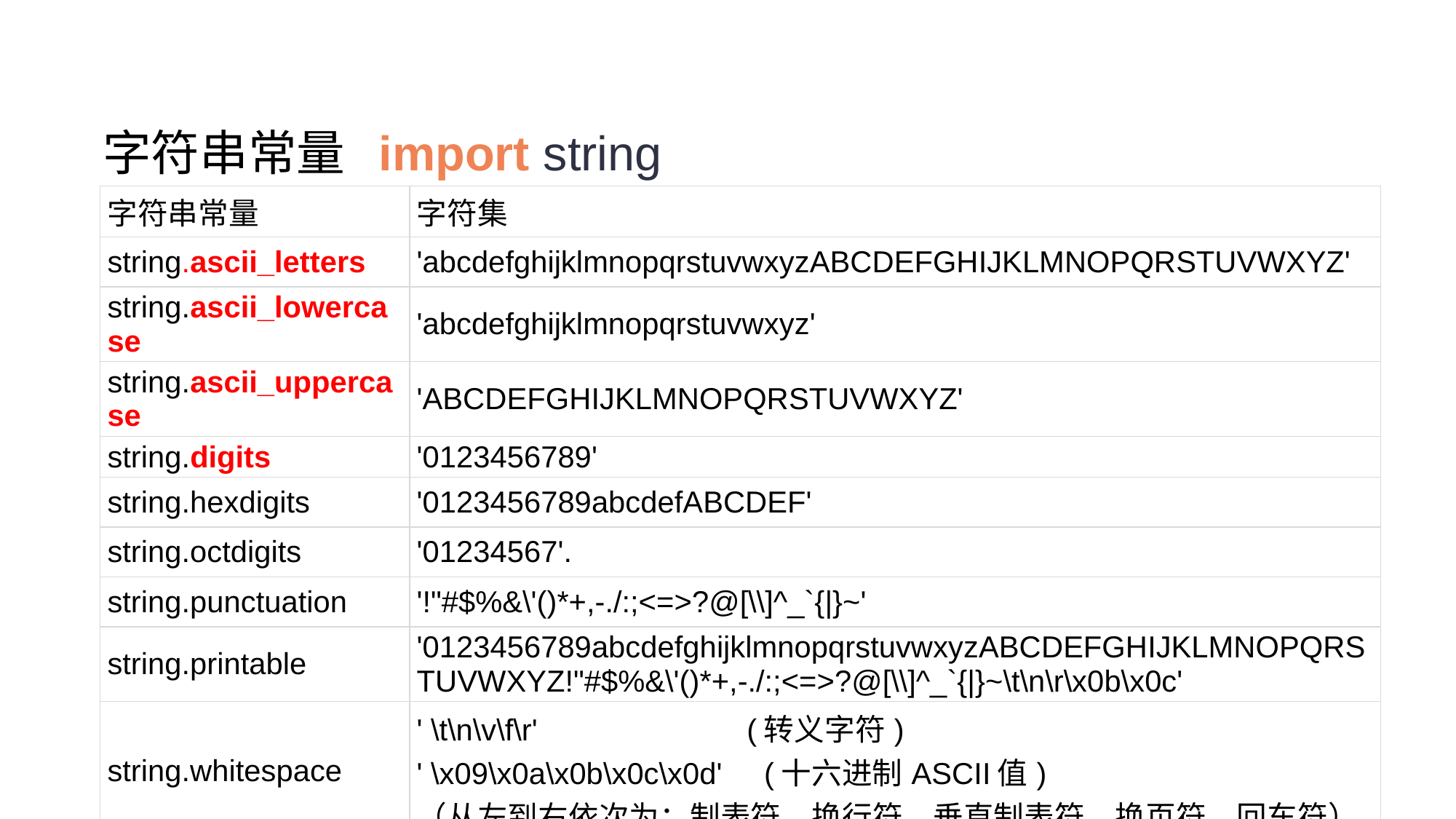

字符串常量  import string
| 字符串常量 | 字符集 |
| --- | --- |
| string.ascii\_letters | 'abcdefghijklmnopqrstuvwxyzABCDEFGHIJKLMNOPQRSTUVWXYZ' |
| string.ascii\_lowercase | 'abcdefghijklmnopqrstuvwxyz' |
| string.ascii\_uppercase | 'ABCDEFGHIJKLMNOPQRSTUVWXYZ' |
| string.digits | '0123456789' |
| string.hexdigits | '0123456789abcdefABCDEF' |
| string.octdigits | '01234567'. |
| string.punctuation | '!"#$%&\'()\*+,-./:;<=>?@[\\]^\_`{|}~' |
| string.printable | '0123456789abcdefghijklmnopqrstuvwxyzABCDEFGHIJKLMNOPQRSTUVWXYZ!"#$%&\'()\*+,-./:;<=>?@[\\]^\_`{|}~\t\n\r\x0b\x0c' |
| string.whitespace | ' \t\n\v\f\r'                         (转义字符) ' \x09\x0a\x0b\x0c\x0d'     (十六进制ASCII值) （从左到右依次为：制表符、换行符、垂直制表符、换页符、回车符） |